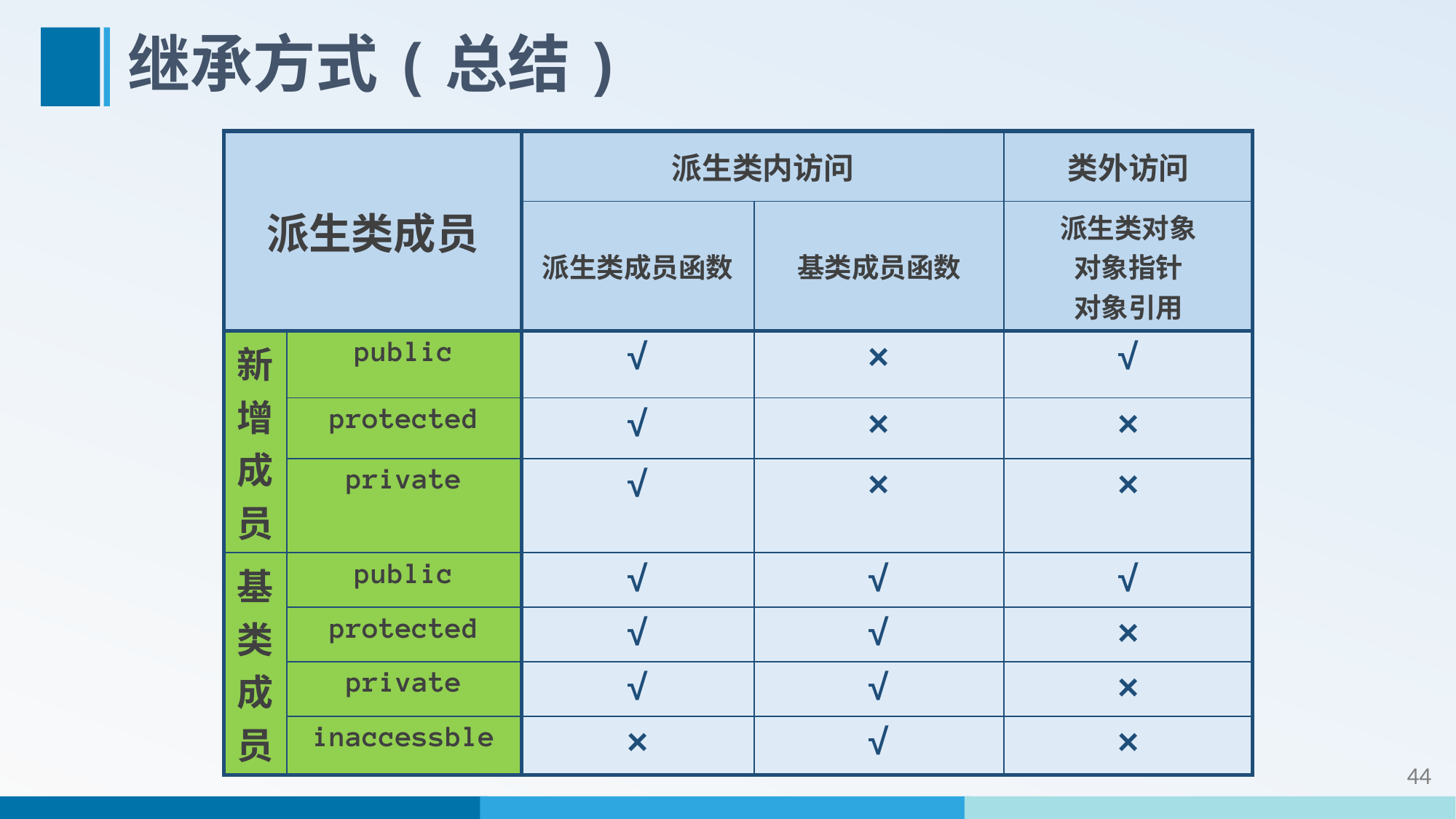

# 继承方式(总结)
| 派生类成员 |  | 派生类内访问 |  | 类外访问 |
| --- | --- | --- | --- | --- |
|  |  | 派生类成员函数 | 基类成员函数 | 派生类对象 对象指针 对象引用 |
| 新增成员 | public | √ | × | √ |
|  | protected | √ | × | × |
|  | private | √ | × | × |
| 基类成员 | public | √ | √ | √ |
|  | protected | √ | √ | × |
|  | private | √ | √ | × |
|  | inaccessble | × | √ | × |